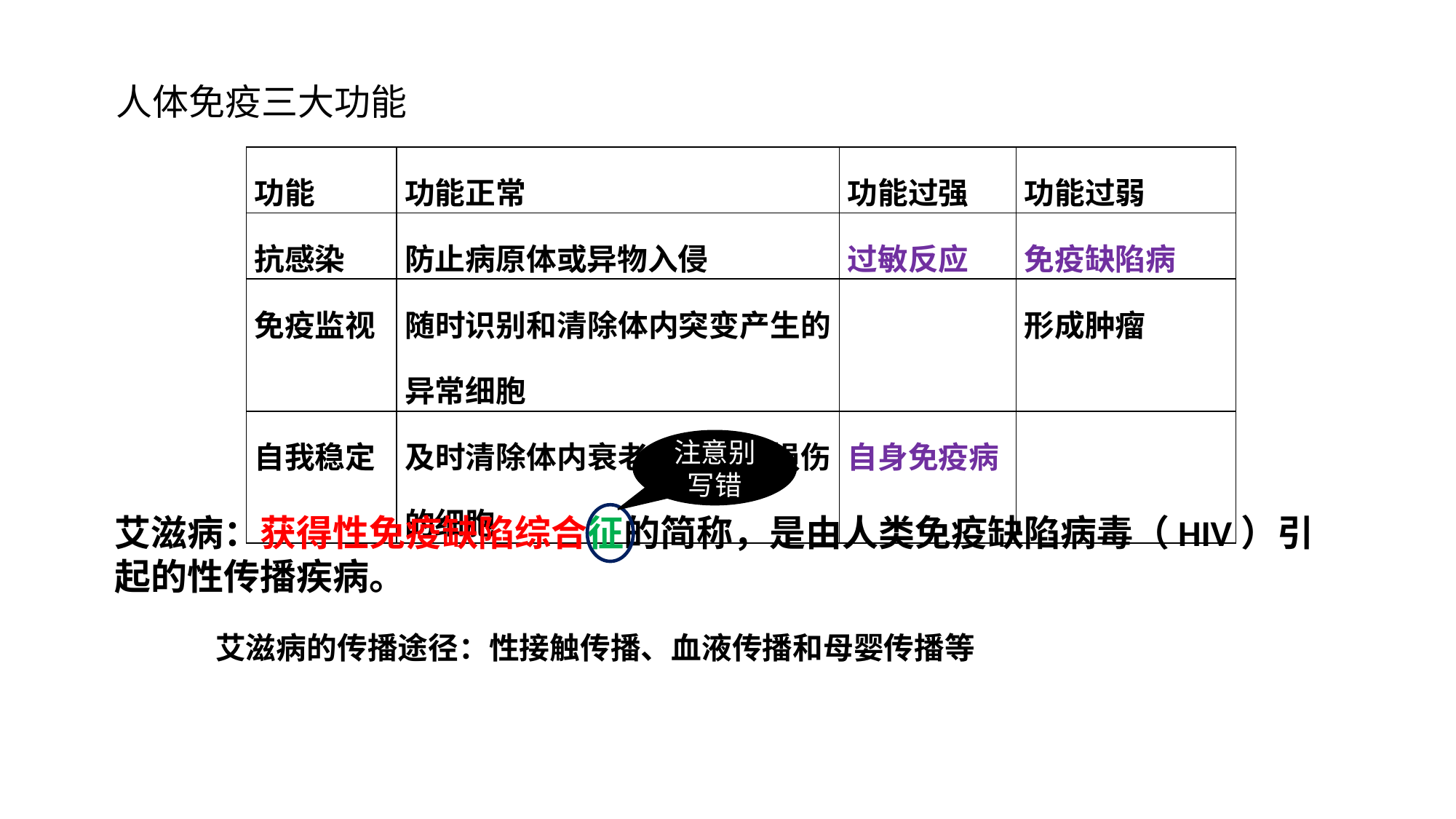

人体免疫三大功能
| 功能 | 功能正常 | 功能过强 | 功能过弱 |
| --- | --- | --- | --- |
| 抗感染 | 防止病原体或异物入侵 | 过敏反应 | 免疫缺陷病 |
| 免疫监视 | 随时识别和清除体内突变产生的异常细胞 |  | 形成肿瘤 |
| 自我稳定 | 及时清除体内衰老、死亡及损伤的细胞 | 自身免疫病 |  |
注意别写错
艾滋病：获得性免疫缺陷综合征的简称，是由人类免疫缺陷病毒（HIV）引起的性传播疾病。

艾滋病的传播途径：性接触传播、血液传播和母婴传播等